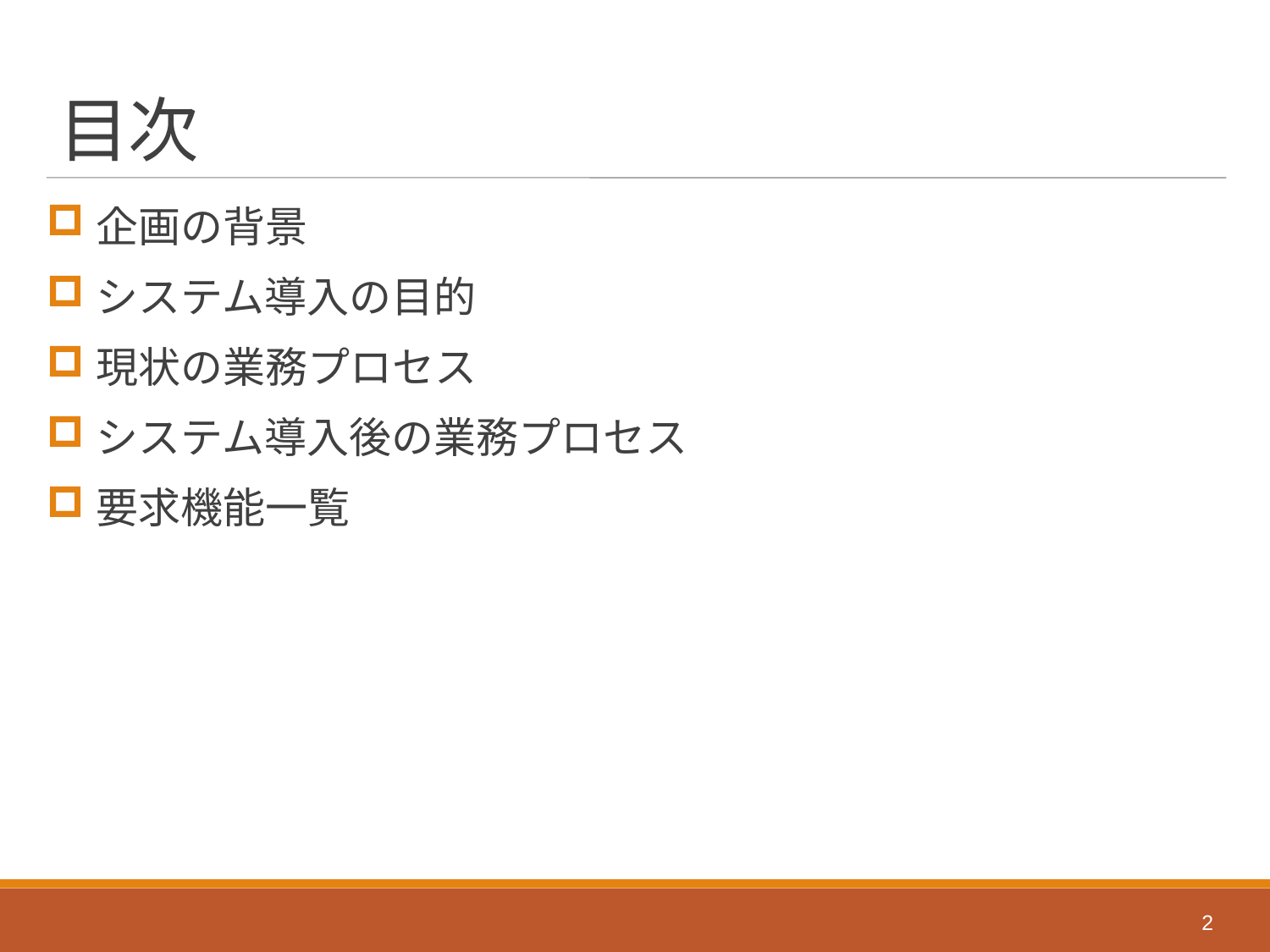

# 目次
企画の背景
システム導入の目的
現状の業務プロセス
システム導入後の業務プロセス
要求機能一覧
2